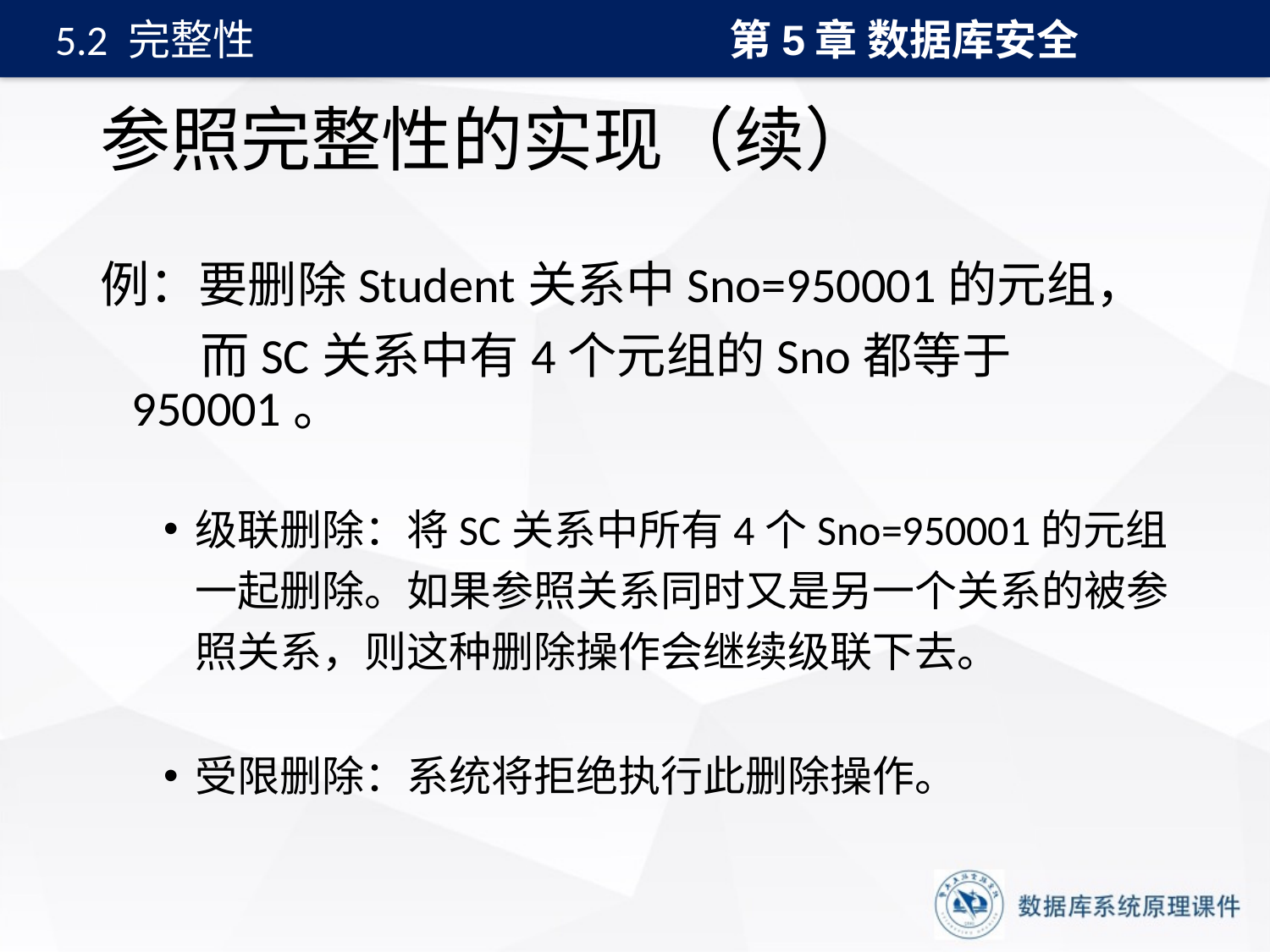

第5章 数据库安全
5.2 完整性
# 参照完整性的实现（续）
例：要删除Student关系中Sno=950001的元组，
        而SC关系中有4个元组的Sno都等于950001。

级联删除：将SC关系中所有4个Sno=950001的元组一起删除。如果参照关系同时又是另一个关系的被参照关系，则这种删除操作会继续级联下去。

受限删除：系统将拒绝执行此删除操作。